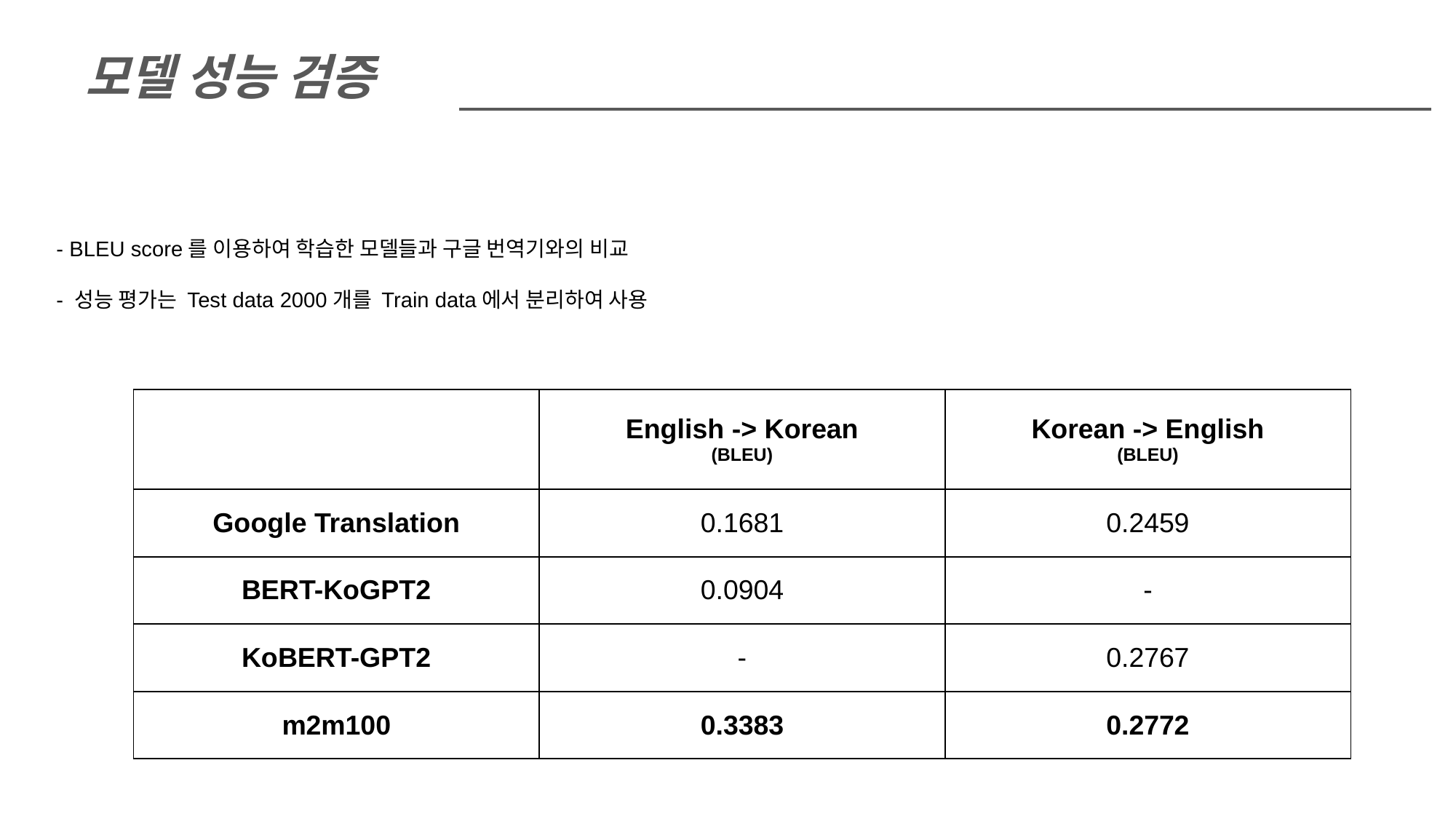

모델 성능 검증

- BLEU score를 이용하여 학습한 모델들과 구글 번역기와의 비교

- 성능 평가는 Test data 2000개를 Train data에서 분리하여 사용
|  | English -> Korean (BLEU) | Korean -> English (BLEU) |
| --- | --- | --- |
| Google Translation | 0.1681 | 0.2459 |
| BERT-KoGPT2 | 0.0904 | - |
| KoBERT-GPT2 | - | 0.2767 |
| m2m100 | 0.3383 | 0.2772 |